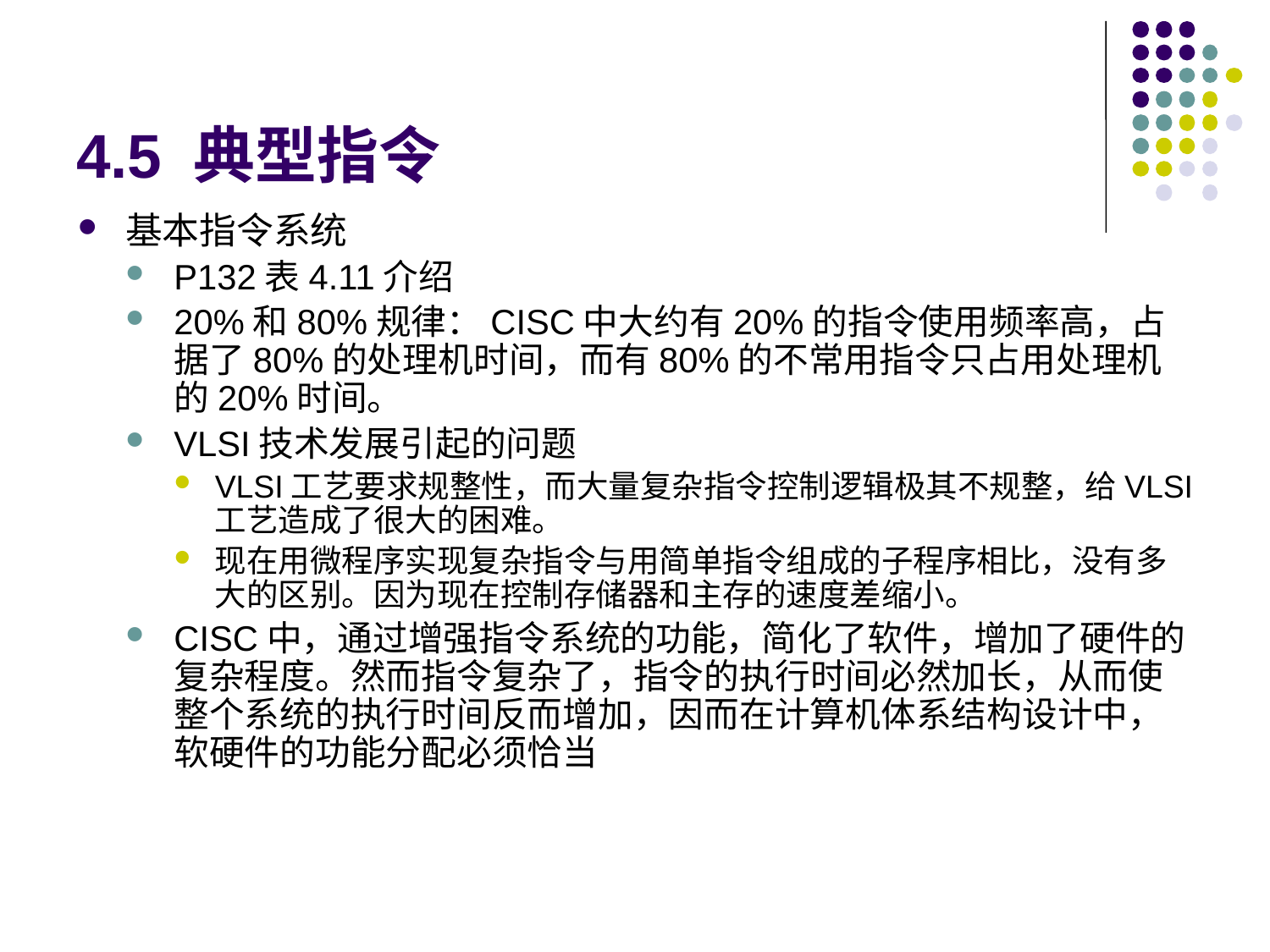

# 4.5 典型指令
基本指令系统
P132表4.11介绍
20%和80%规律：CISC中大约有20%的指令使用频率高，占据了80%的处理机时间，而有80%的不常用指令只占用处理机的20%时间。
VLSI技术发展引起的问题
VLSI工艺要求规整性，而大量复杂指令控制逻辑极其不规整，给VLSI工艺造成了很大的困难。
现在用微程序实现复杂指令与用简单指令组成的子程序相比，没有多大的区别。因为现在控制存储器和主存的速度差缩小。
CISC中，通过增强指令系统的功能，简化了软件，增加了硬件的复杂程度。然而指令复杂了，指令的执行时间必然加长，从而使整个系统的执行时间反而增加，因而在计算机体系结构设计中，软硬件的功能分配必须恰当
71